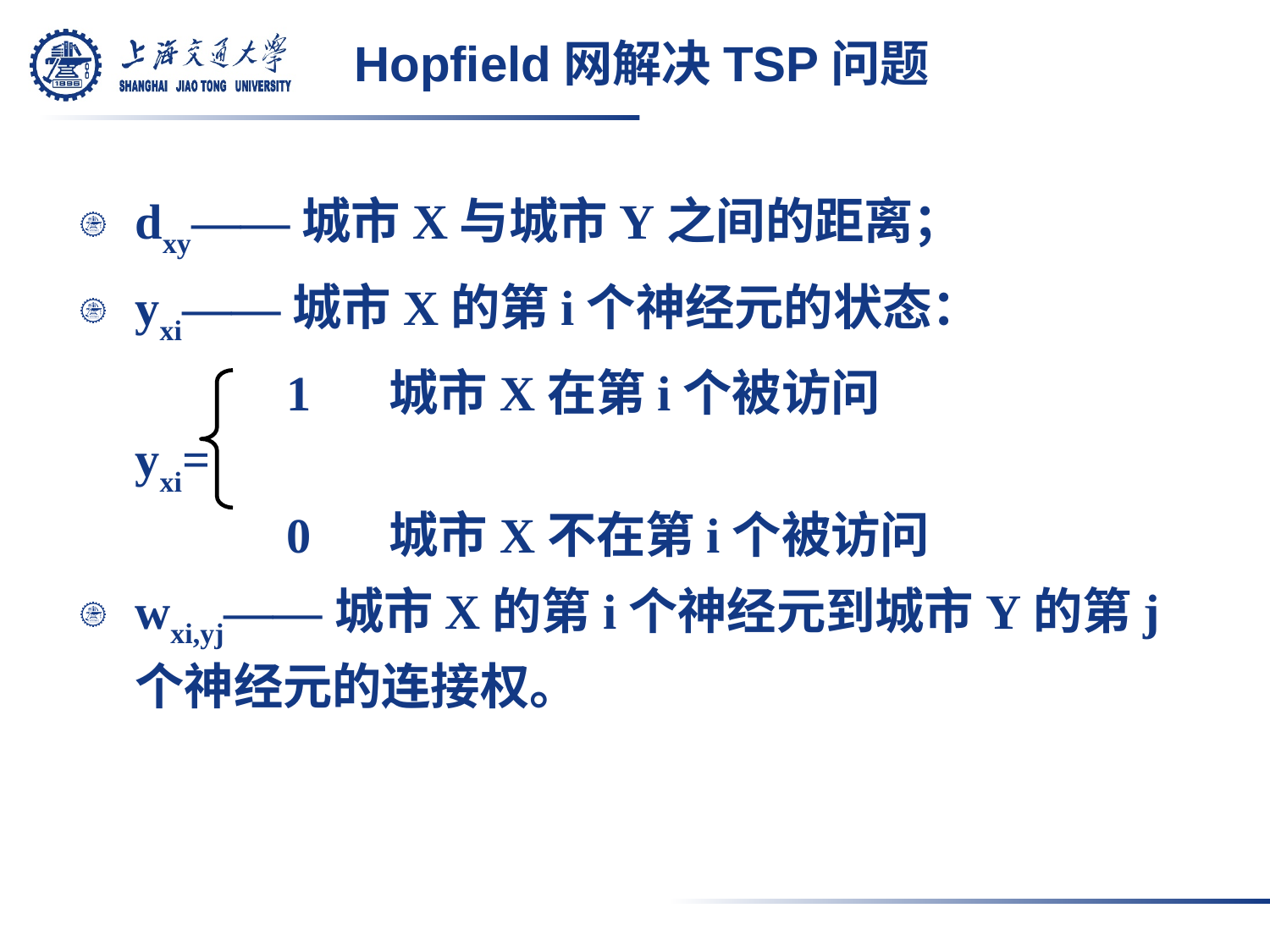

# Hopfield网解决TSP问题
dxy——城市X与城市Y之间的距离；
yxi——城市X的第i个神经元的状态：
		  1	城市X在第i个被访问
	yxi=
		  0	城市X不在第i个被访问
wxi,yj——城市X的第i个神经元到城市Y的第j个神经元的连接权。